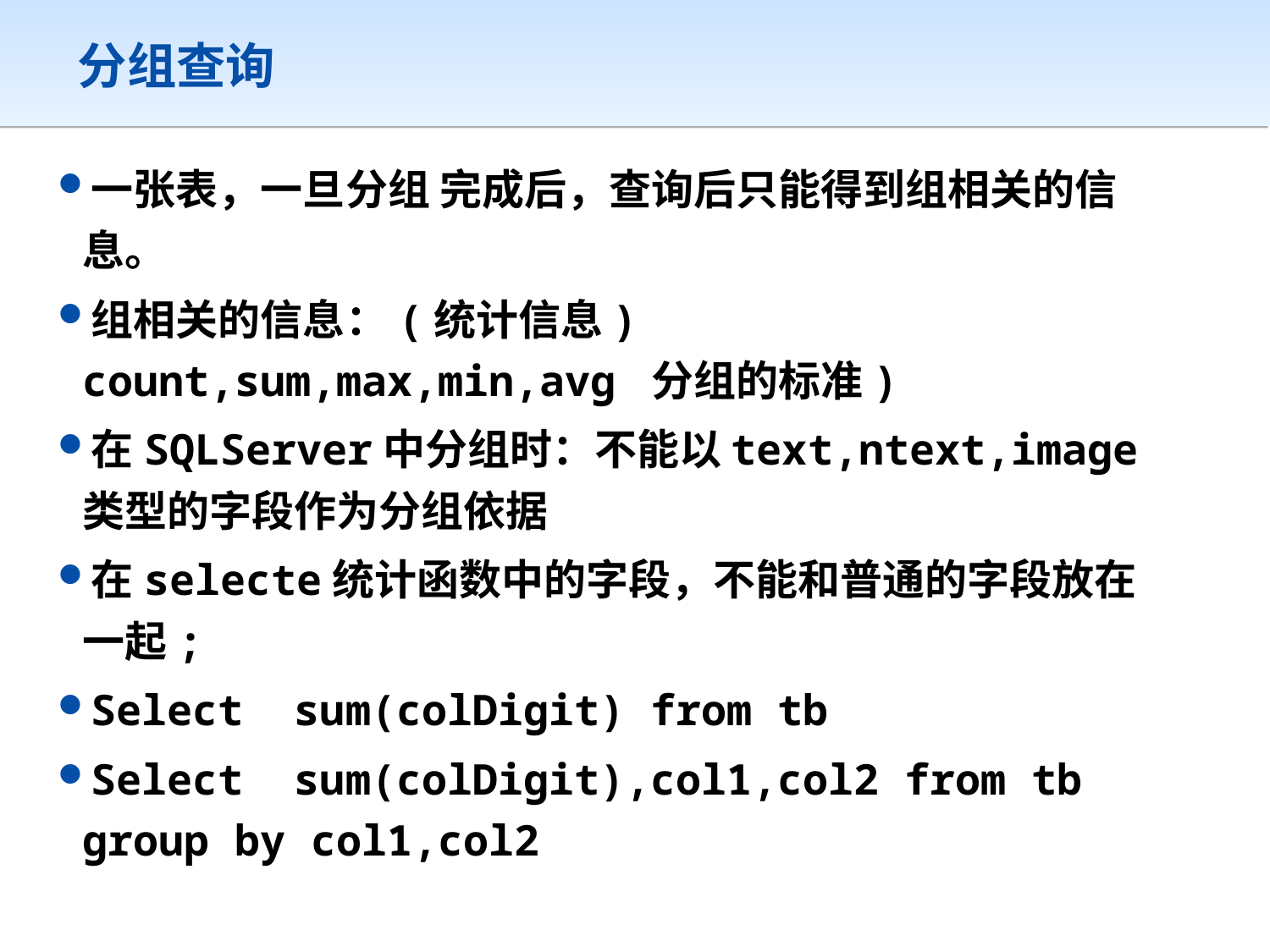

# 分组查询
一张表，一旦分组 完成后，查询后只能得到组相关的信息。
组相关的信息：(统计信息) count,sum,max,min,avg 分组的标准)
在SQLServer中分组时：不能以text,ntext,image类型的字段作为分组依据
在selecte统计函数中的字段，不能和普通的字段放在一起;
Select  sum(colDigit) from tb
Select  sum(colDigit),col1,col2 from tb group by col1,col2